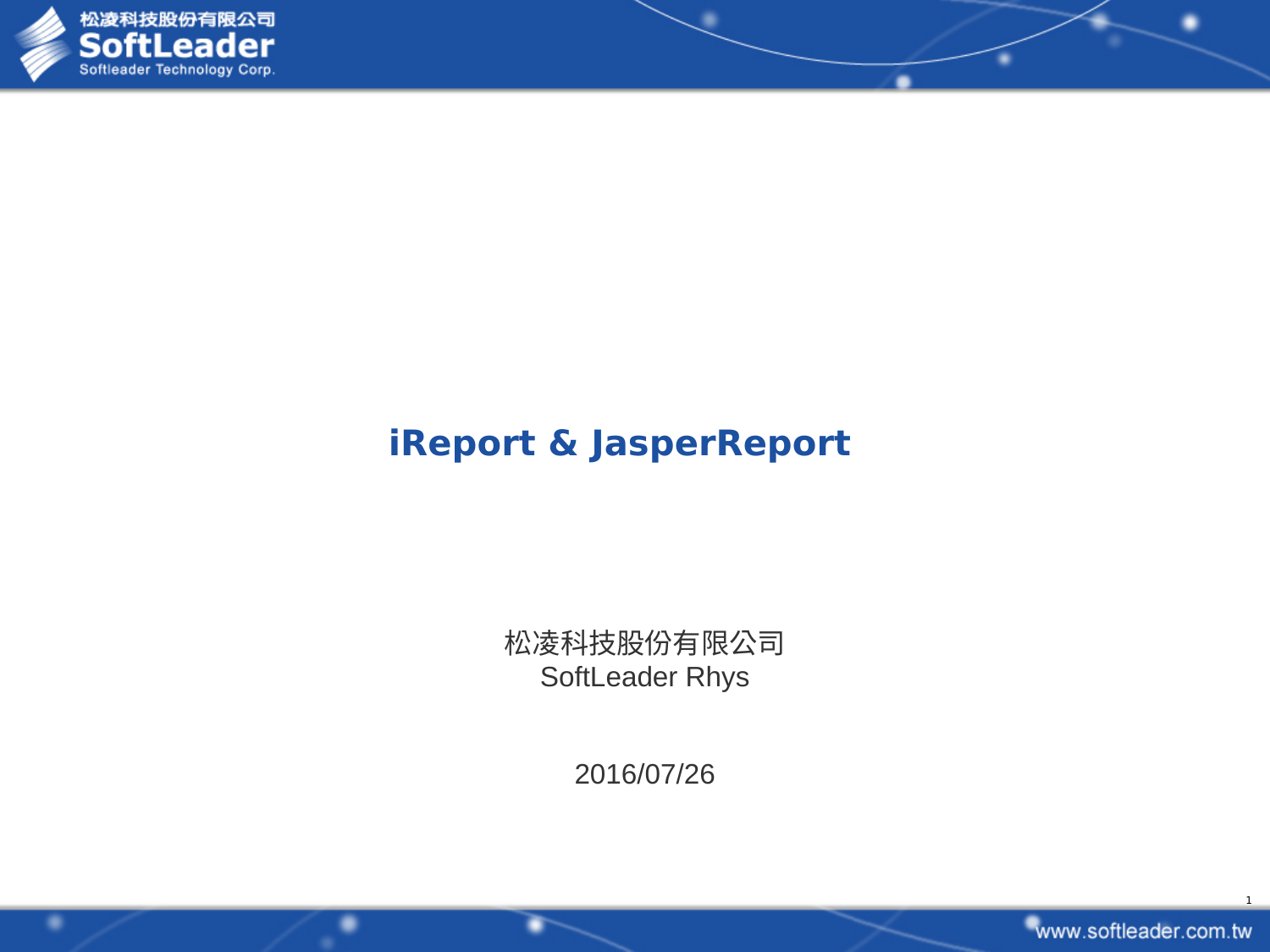

# iReport & JasperReport
松凌科技股份有限公司
SoftLeader Rhys

2016/07/26
1